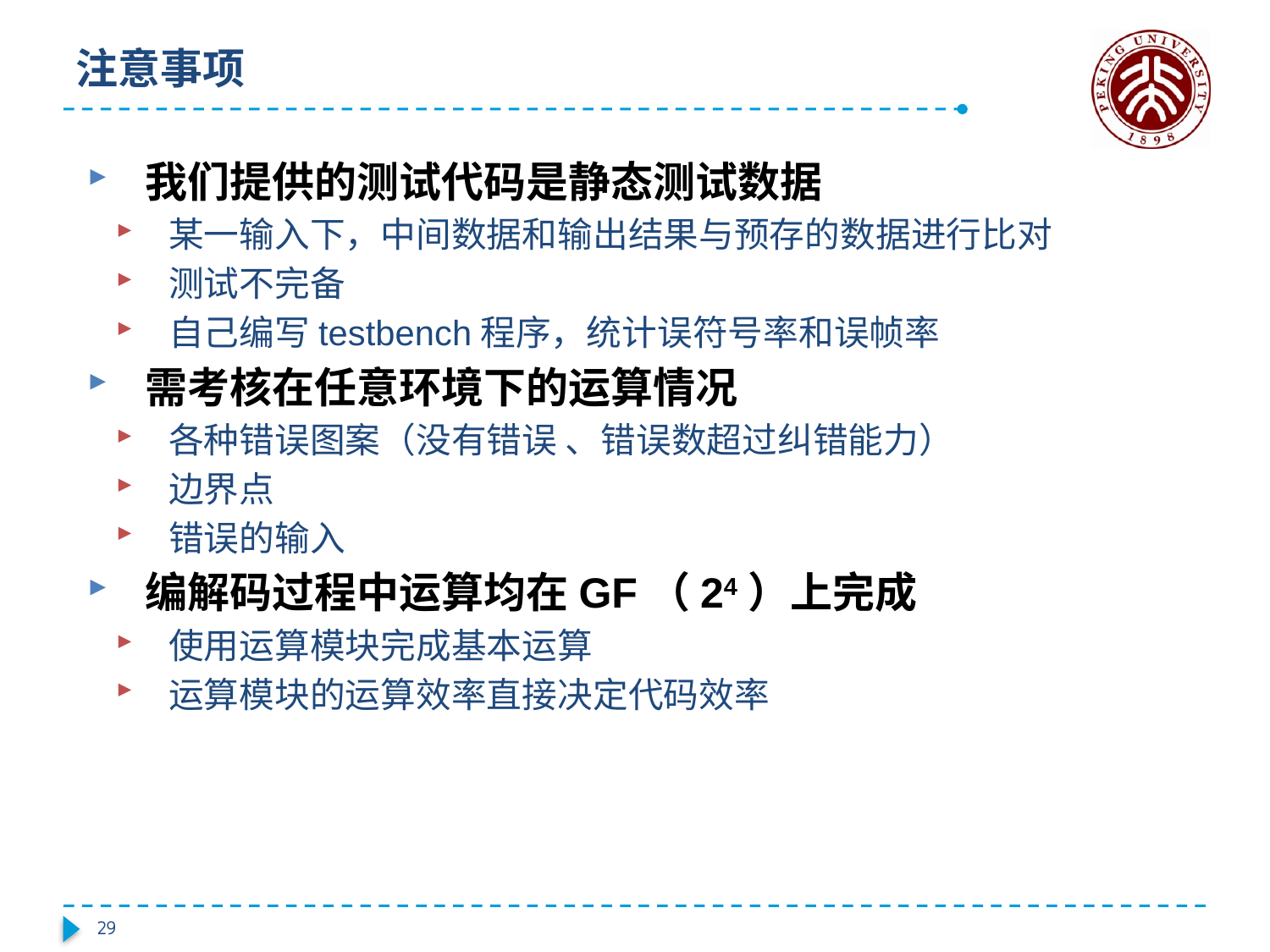

# 注意事项
  我们提供的测试代码是静态测试数据
  某一输入下，中间数据和输出结果与预存的数据进行比对
  测试不完备
  自己编写testbench程序，统计误符号率和误帧率
  需考核在任意环境下的运算情况
  各种错误图案（没有错误 、错误数超过纠错能力）
  边界点
  错误的输入
  编解码过程中运算均在GF（24）上完成
  使用运算模块完成基本运算
  运算模块的运算效率直接决定代码效率

29